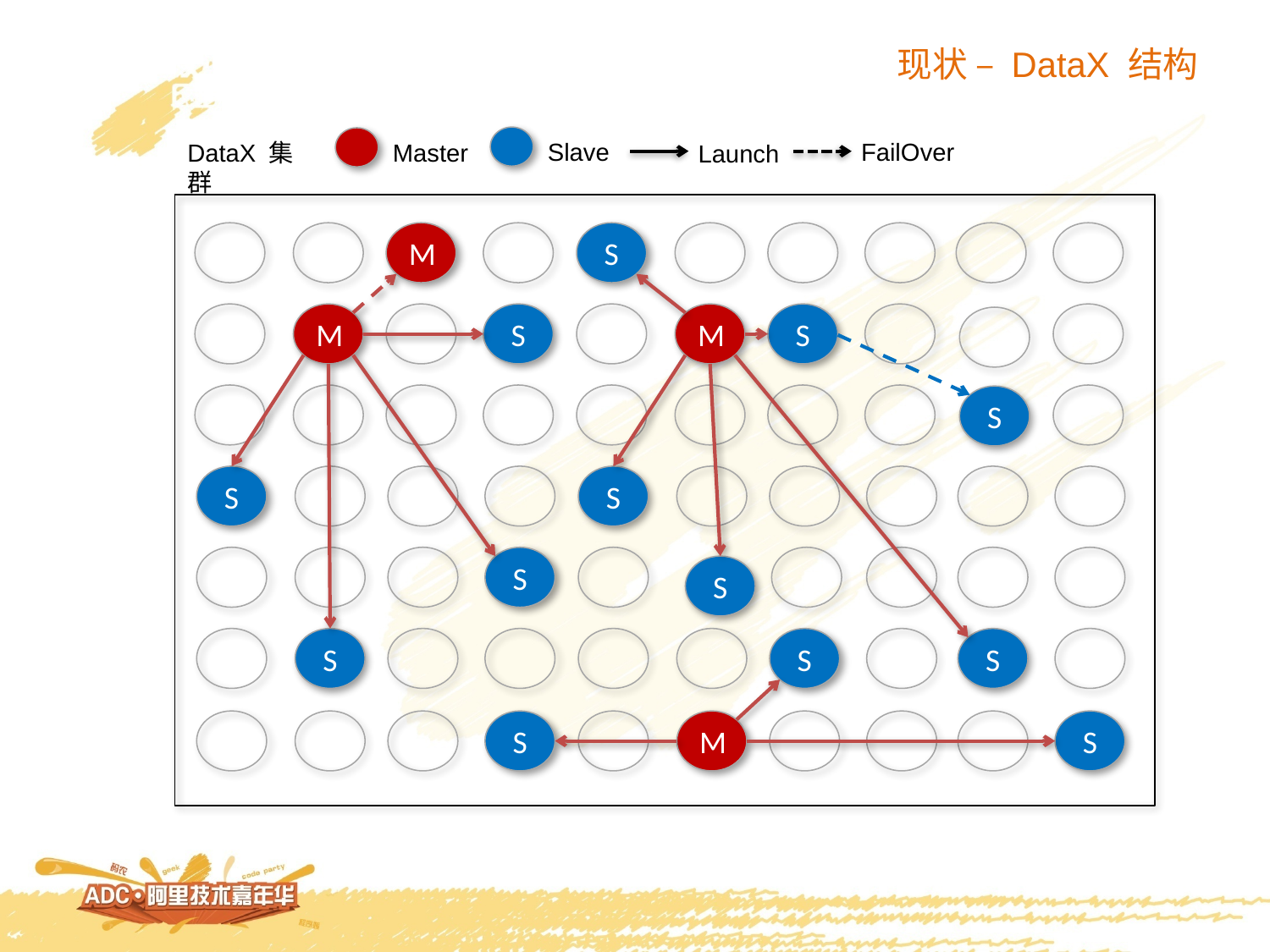

现状 – DataX 结构

 Slave
 FailOver
DataX 集群
 Master
 Launch

M

S

M

S

M
S

S
S

S

S

S

S

S

S

S

M

S